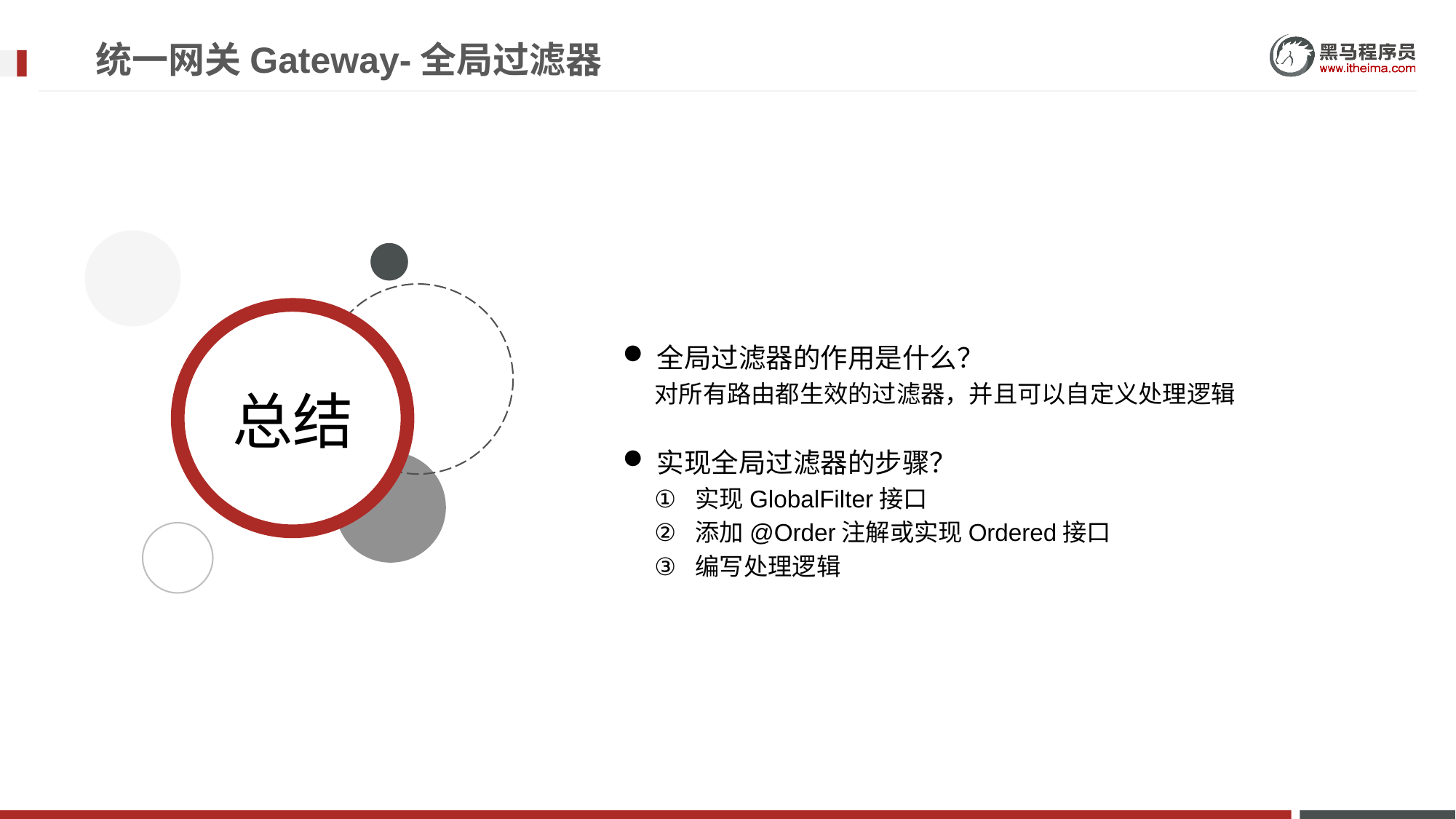

# 统一网关Gateway-全局过滤器
全局过滤器的作用是什么？
对所有路由都生效的过滤器，并且可以自定义处理逻辑
实现全局过滤器的步骤？
实现GlobalFilter接口
添加@Order注解或实现Ordered接口
编写处理逻辑